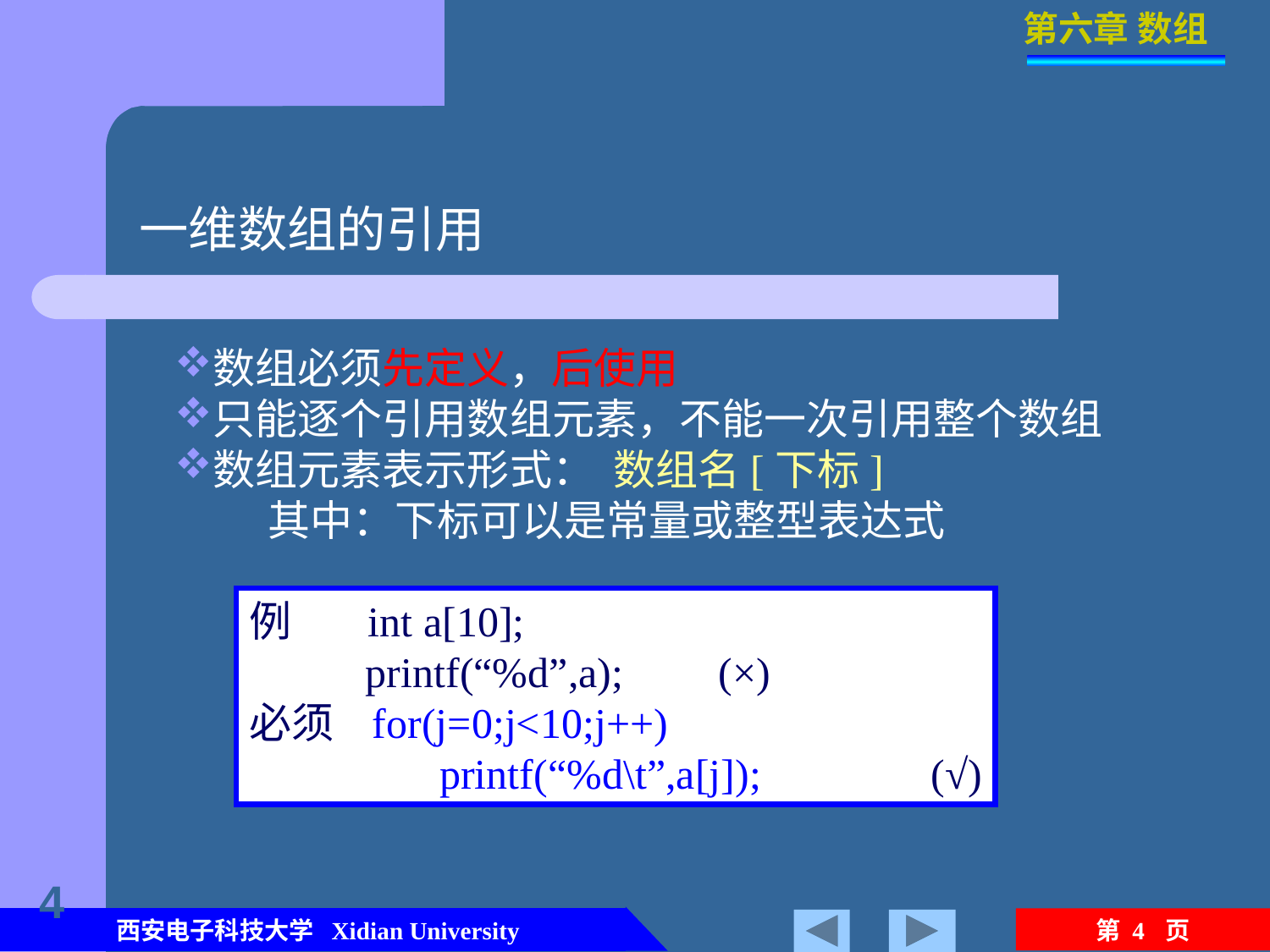

第六章 数组

一维数组的引用

数组必须先定义，后使用
只能逐个引用数组元素，不能一次引用整个数组
数组元素表示形式：  数组名[下标]
其中：下标可以是常量或整型表达式
例       int a[10];
           printf(“%d”,a);         (×)
必须   for(j=0;j<10;j++)
                  printf(“%d\t”,a[j]);                (√)
4